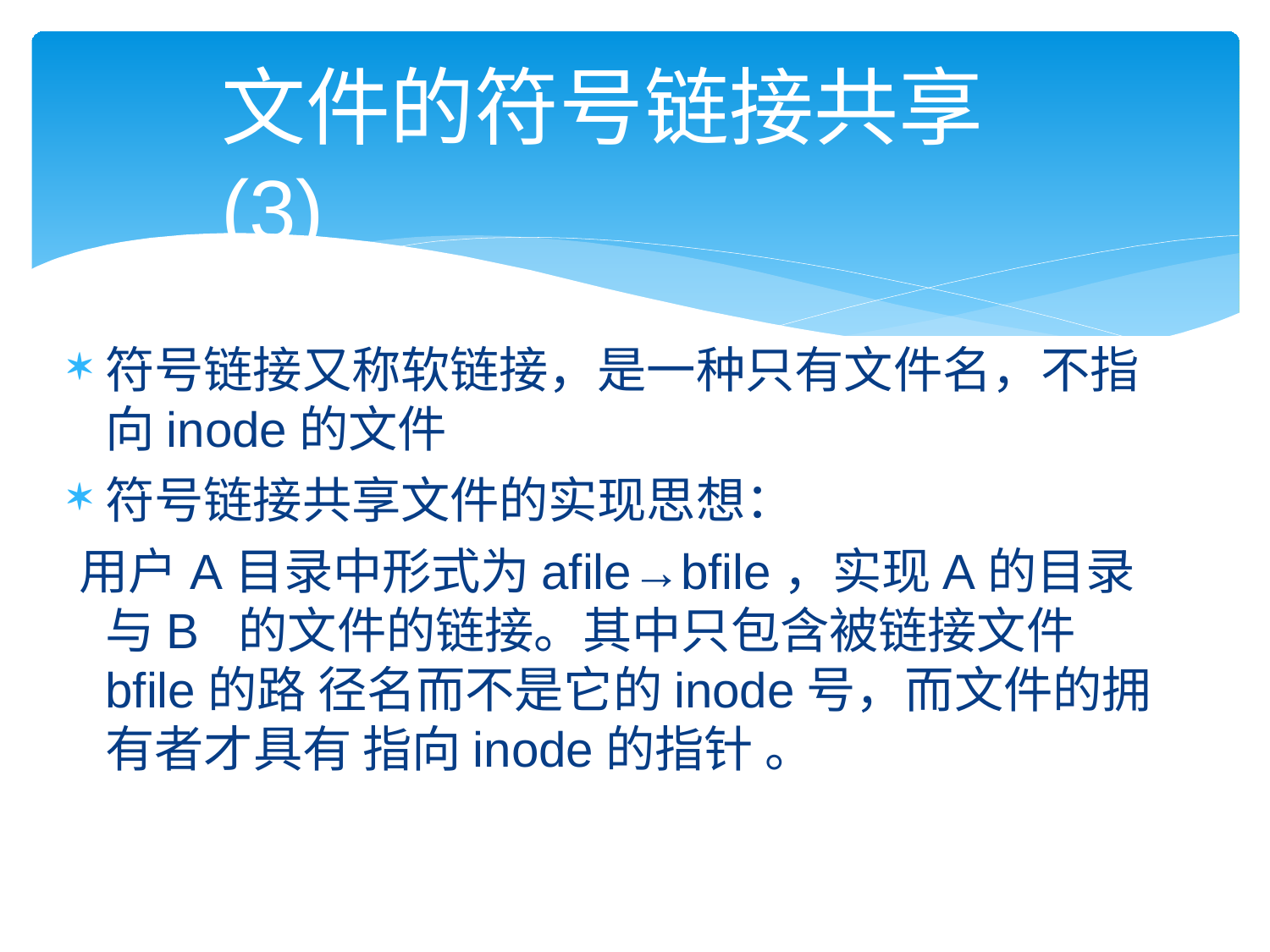

# 文件的符号链接共享(3)

符号链接又称软链接，是一种只有文件名，不指 向inode的文件
符号链接共享文件的实现思想：
用户A目录中形式为afile→bfile，实现A的目录与B  的文件的链接。其中只包含被链接文件bfile的路 径名而不是它的inode号，而文件的拥有者才具有 指向inode的指针 。